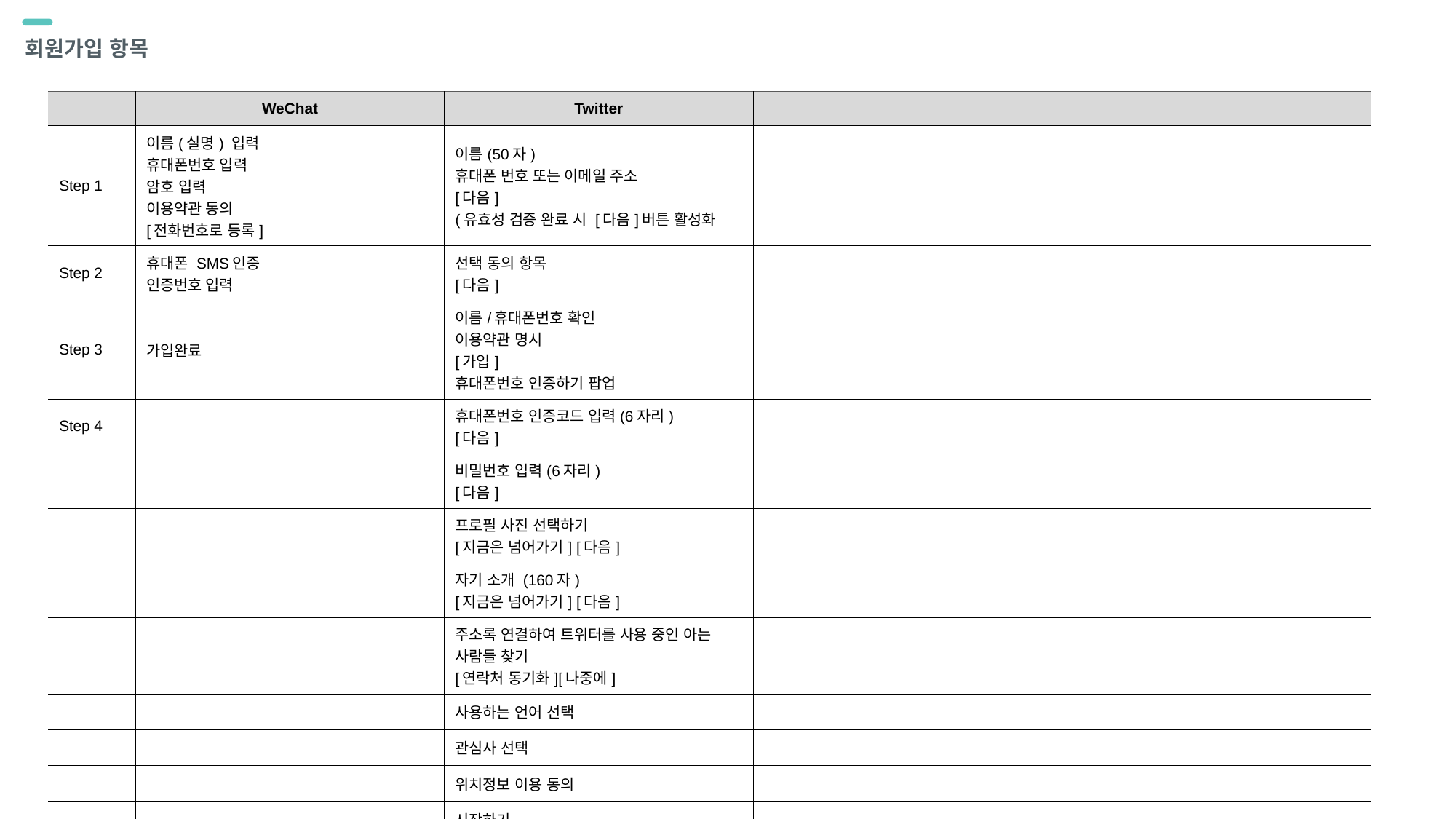

# 회원가입 항목
|  | WeChat | Twitter |  |  |
| --- | --- | --- | --- | --- |
| Step 1 | 이름(실명) 입력 휴대폰번호 입력 암호 입력 이용약관 동의 [전화번호로 등록] | 이름(50자) 휴대폰 번호 또는 이메일 주소 [다음] (유효성 검증 완료 시 [다음]버튼 활성화 |  |  |
| Step 2 | 휴대폰 SMS인증 인증번호 입력 | 선택 동의 항목 [다음] |  |  |
| Step 3 | 가입완료 | 이름/휴대폰번호 확인 이용약관 명시 [가입] 휴대폰번호 인증하기 팝업 |  |  |
| Step 4 |  | 휴대폰번호 인증코드 입력(6자리) [다음] |  |  |
|  |  | 비밀번호 입력(6자리) [다음] |  |  |
|  |  | 프로필 사진 선택하기 [지금은 넘어가기] [다음] |  |  |
|  |  | 자기 소개 (160자) [지금은 넘어가기] [다음] |  |  |
|  |  | 주소록 연결하여 트위터를 사용 중인 아는 사람들 찾기 [연락처 동기화][나중에] |  |  |
|  |  | 사용하는 언어 선택 |  |  |
|  |  | 관심사 선택 |  |  |
|  |  | 위치정보 이용 동의 |  |  |
|  |  | 시작하기 |  |  |